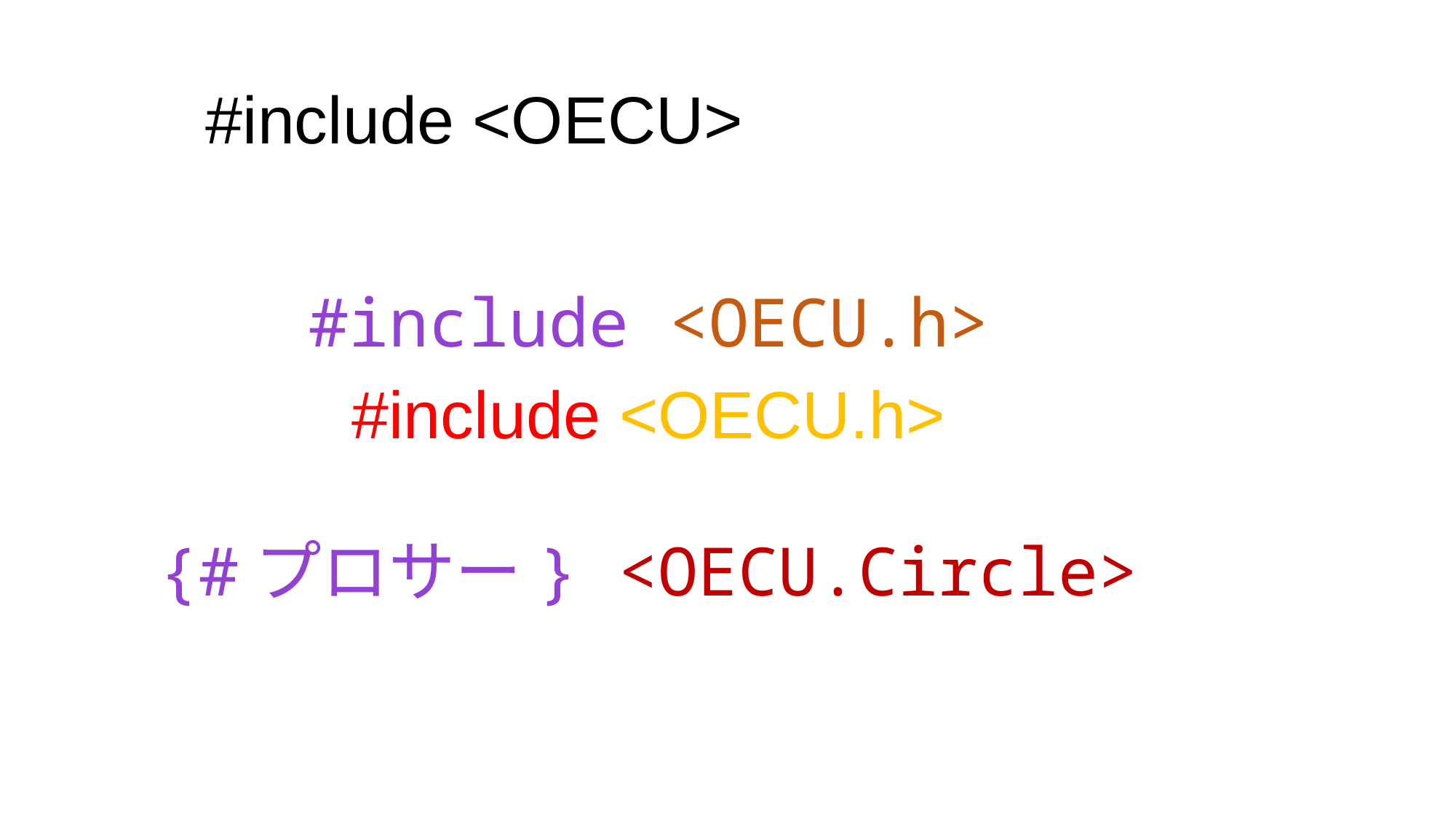

#include <OECU>
#include <OECU.h>
#include <OECU.h>
{#プロサー} <OECU.Circle>